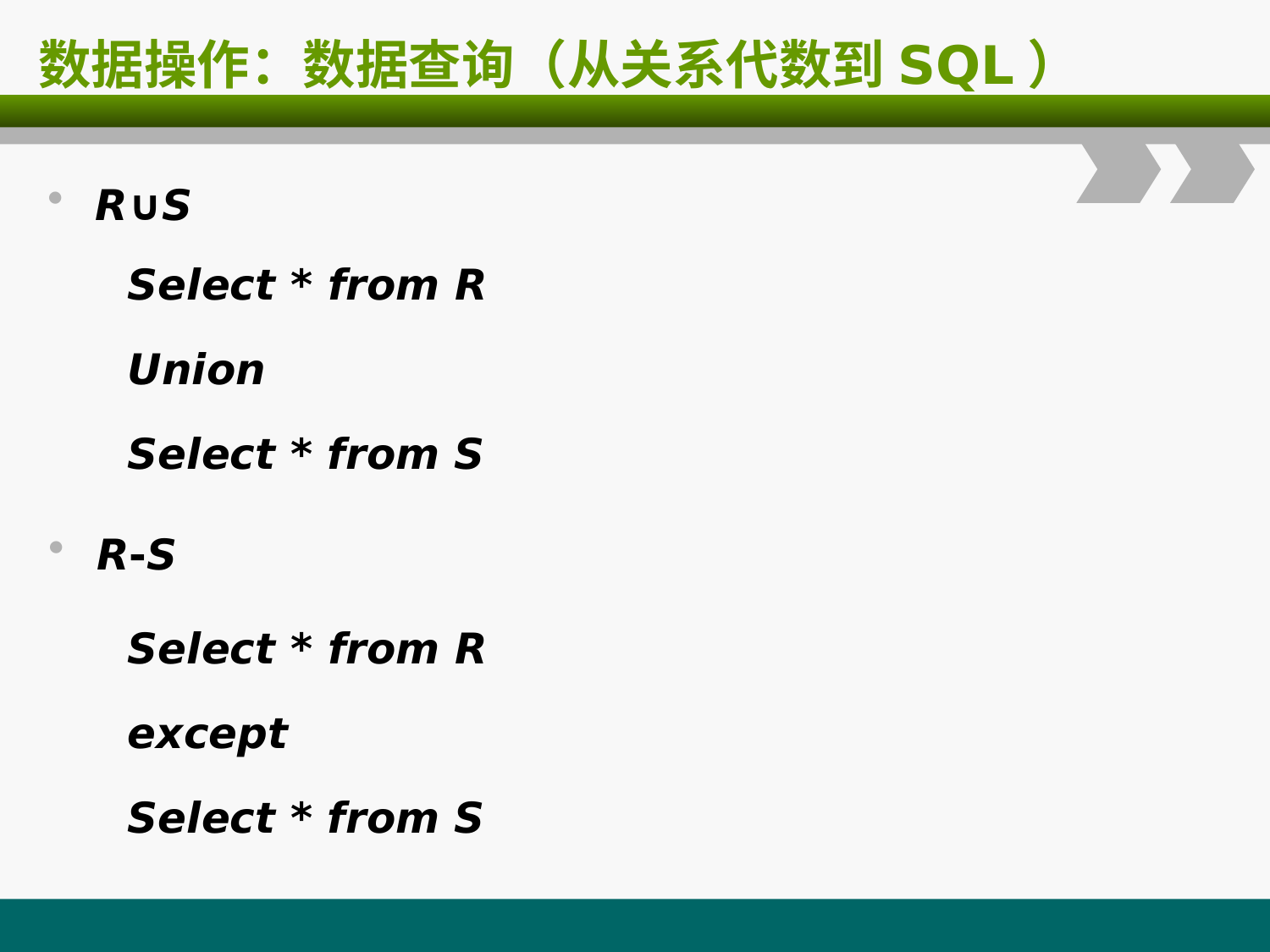

# 数据操作：数据查询（从关系代数到SQL）
R∪S
Select * from R
Union
Select * from S
R-S
Select * from R
except
Select * from S